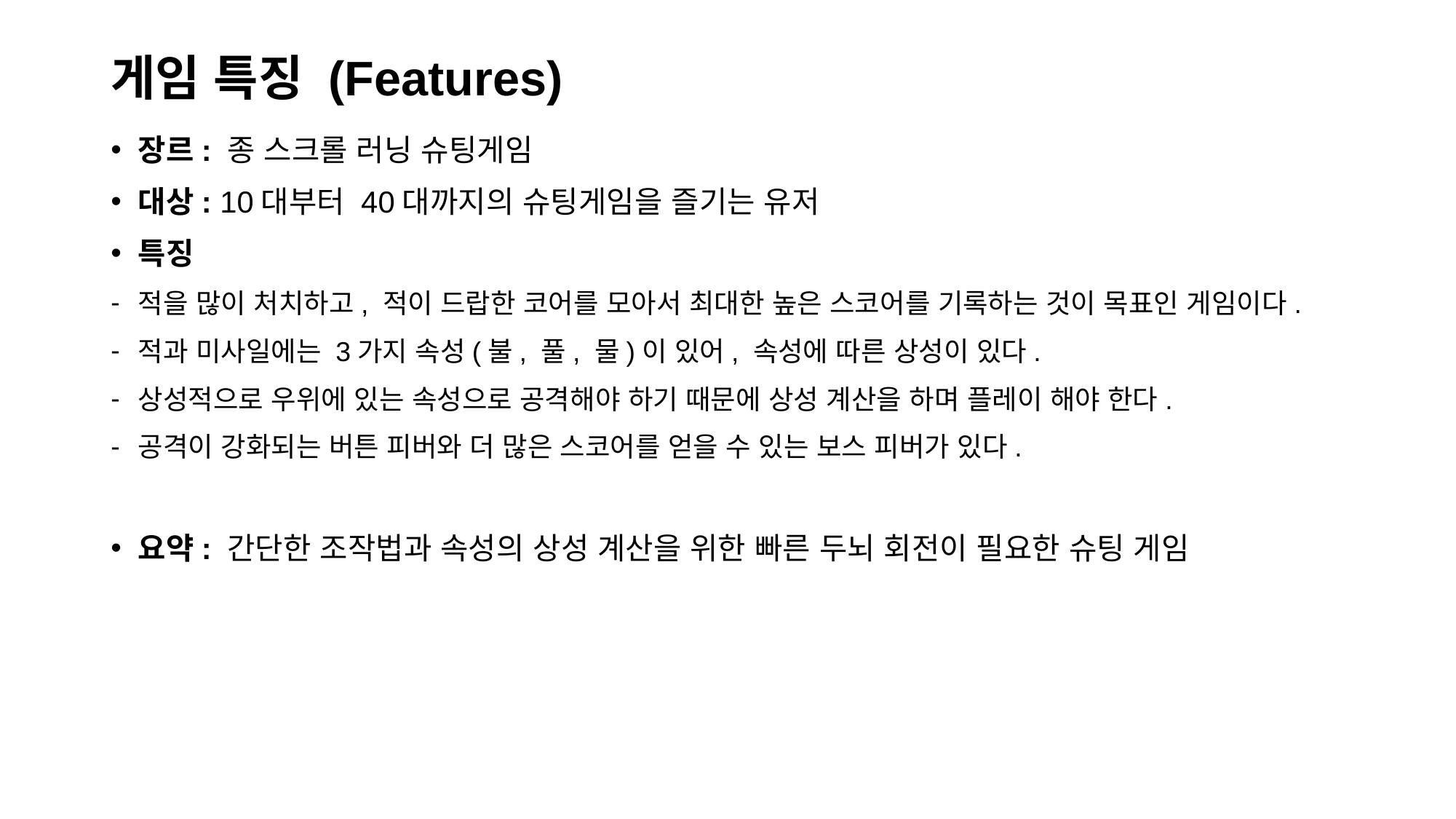

# 게임 특징 (Features)
장르: 종 스크롤 러닝 슈팅게임
대상: 10대부터 40대까지의 슈팅게임을 즐기는 유저
특징
적을 많이 처치하고, 적이 드랍한 코어를 모아서 최대한 높은 스코어를 기록하는 것이 목표인 게임이다.
적과 미사일에는 3가지 속성(불, 풀, 물)이 있어, 속성에 따른 상성이 있다.
상성적으로 우위에 있는 속성으로 공격해야 하기 때문에 상성 계산을 하며 플레이 해야 한다.
공격이 강화되는 버튼 피버와 더 많은 스코어를 얻을 수 있는 보스 피버가 있다.

요약: 간단한 조작법과 속성의 상성 계산을 위한 빠른 두뇌 회전이 필요한 슈팅 게임